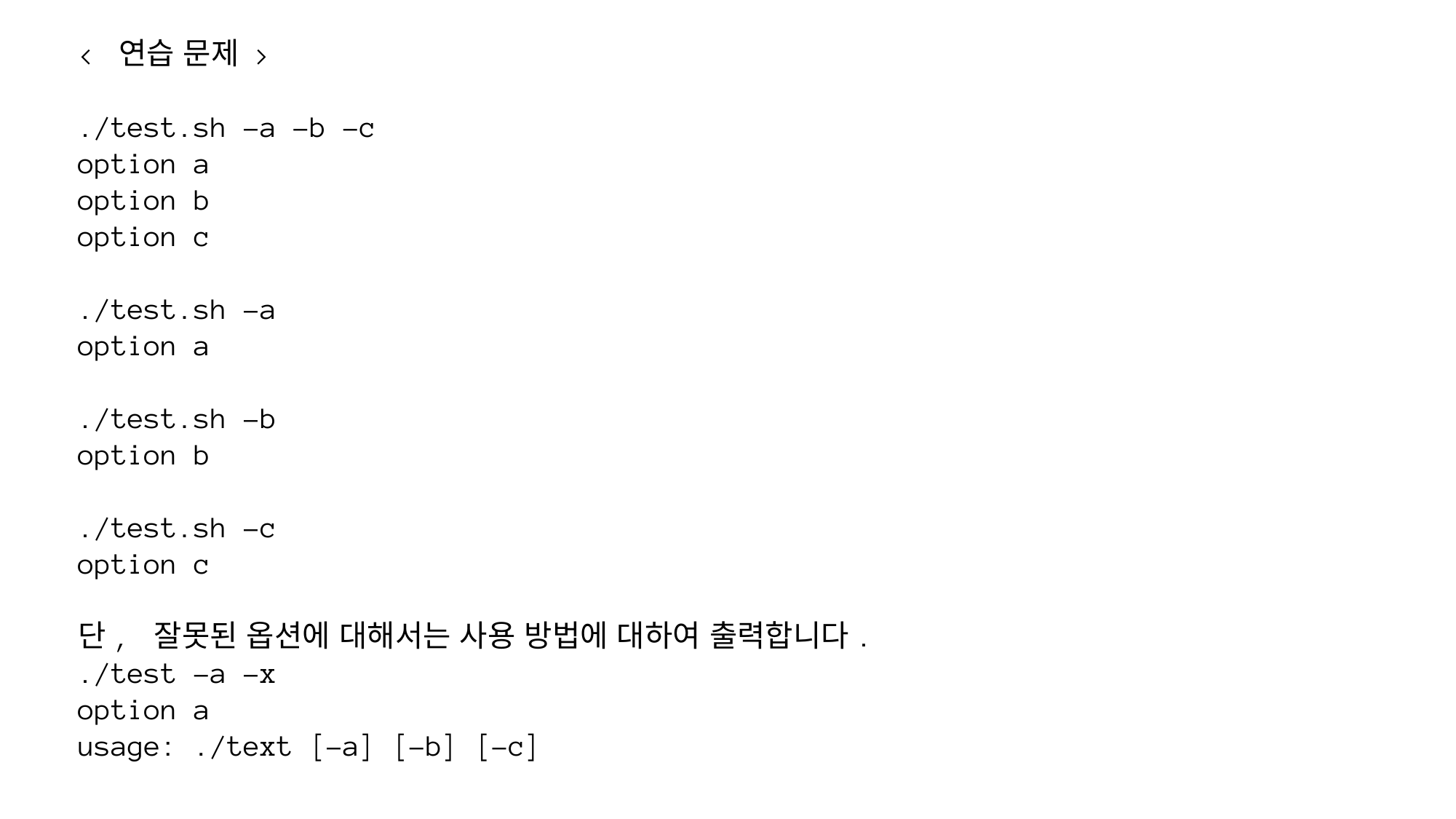

< 연습 문제 >

./test.sh -a -b -c
option a
option b
option c

./test.sh -a
option a

./test.sh -b
option b

./test.sh -c
option c

단, 잘못된 옵션에 대해서는 사용 방법에 대하여 출력합니다.
./test -a -x
option a
usage: ./text [-a] [-b] [-c]